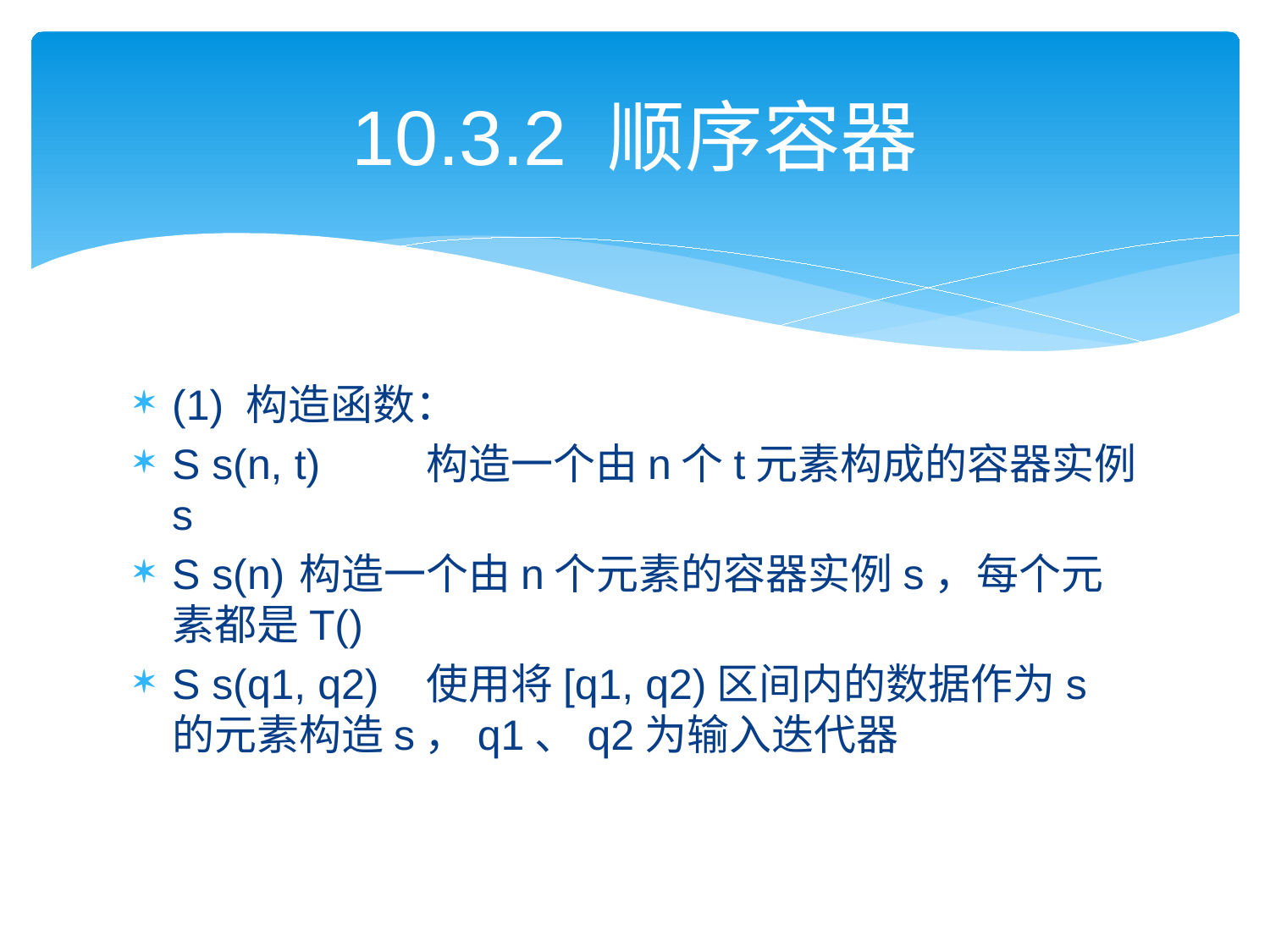

# 10.3.2 顺序容器
(1) 构造函数：
S s(n, t)	构造一个由n个t元素构成的容器实例s
S s(n)	构造一个由n个元素的容器实例s，每个元素都是T()
S s(q1, q2)	使用将[q1, q2)区间内的数据作为s的元素构造s，q1、q2为输入迭代器